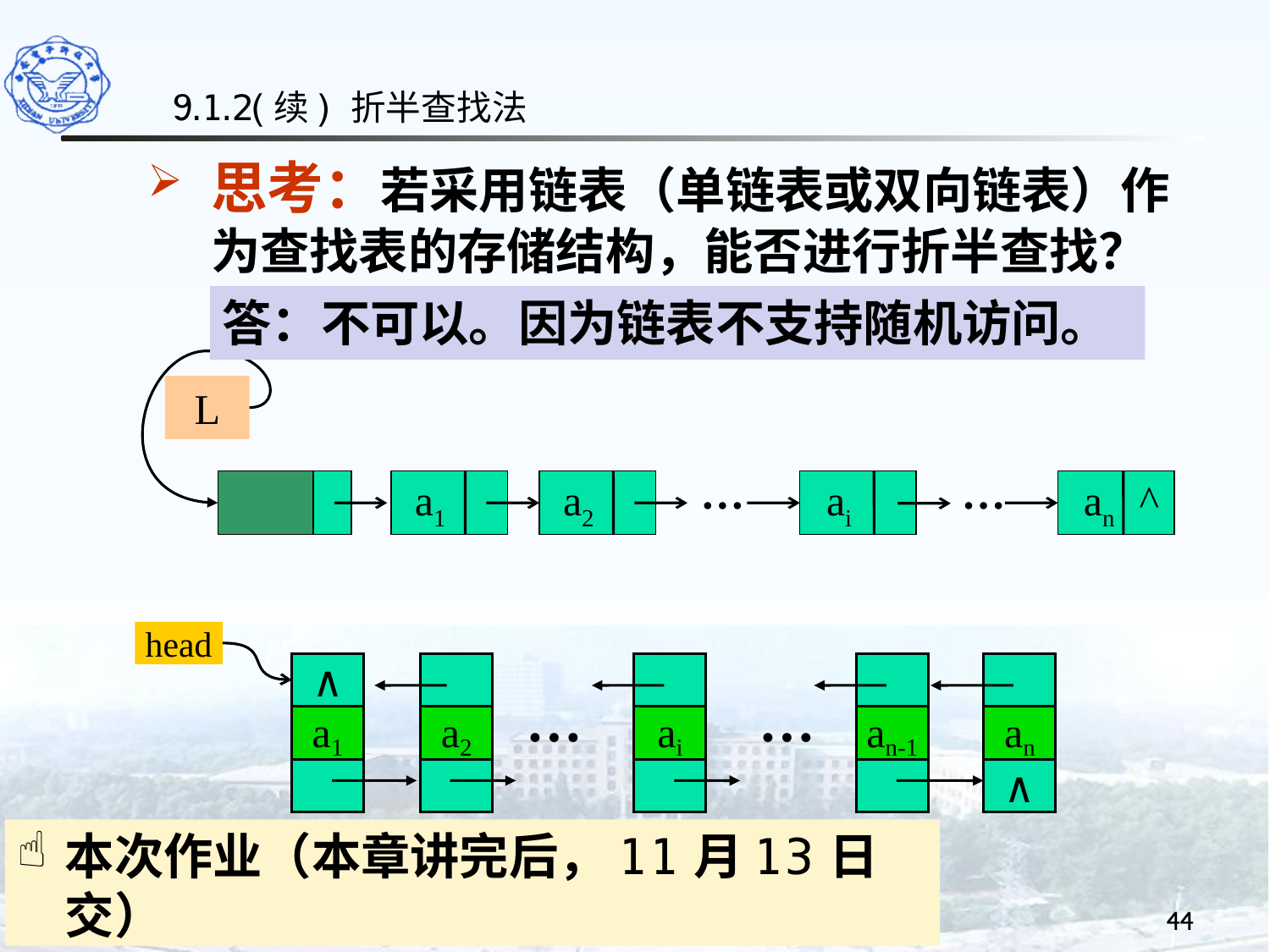

9.1.2(续) 折半查找法
思考：若采用链表（单链表或双向链表）作为查找表的存储结构，能否进行折半查找？
答：不可以。因为链表不支持随机访问。
L
…
…

a1

a2

ai

 an    ^

head
∧

…

…

a1
a2
ai
an-1
an

∧

双向链表示意图
本次作业（本章讲完后，11月13日交）
必做：9.1   9.3  9.25     选做：9.7
44